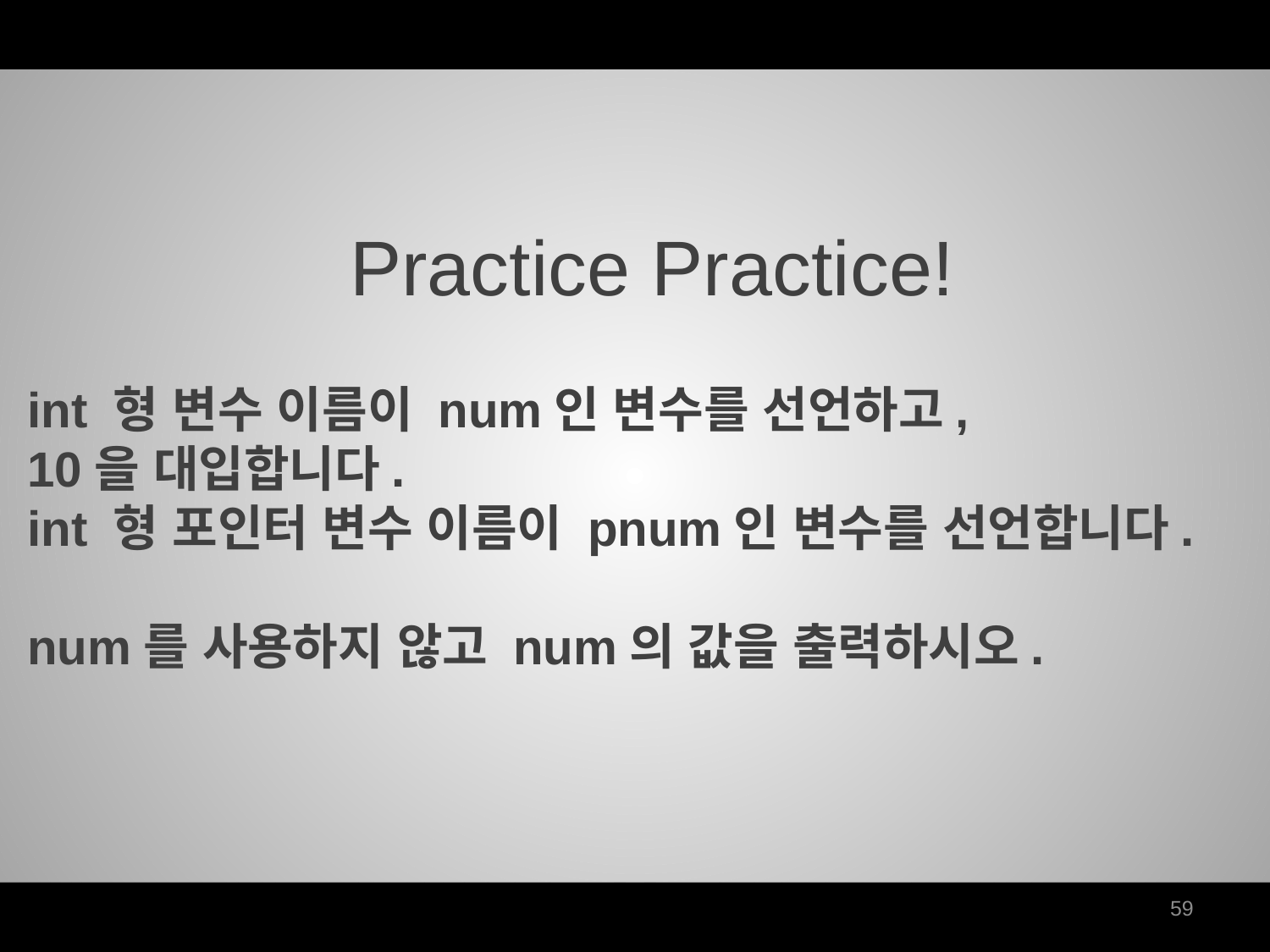

Practice Practice!

int 형 변수 이름이 num인 변수를 선언하고,
10을 대입합니다.
int 형 포인터 변수 이름이 pnum인 변수를 선언합니다.

num를 사용하지 않고 num의 값을 출력하시오.
59